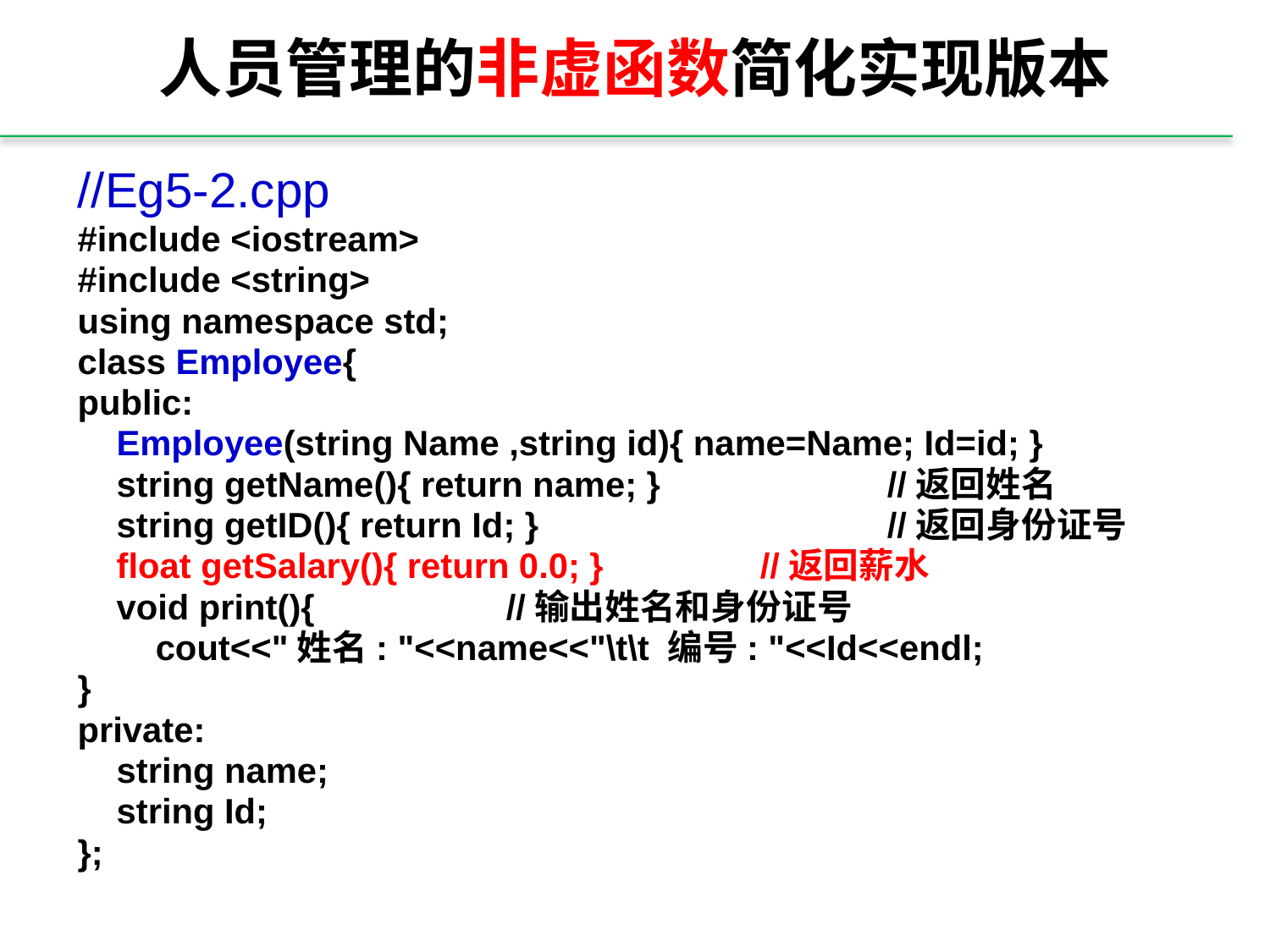

# 人员管理的非虚函数简化实现版本
//Eg5-2.cpp
#include <iostream>
#include <string>
using namespace std;
class Employee{
public:
    Employee(string Name ,string id){ name=Name; Id=id; }
    string getName(){ return name; }		//返回姓名
    string getID(){ return Id; }			//返回身份证号
    float getSalary(){ return 0.0; }		//返回薪水
    void print(){		//输出姓名和身份证号
        cout<<"姓名: "<<name<<"\t\t 编号: "<<Id<<endl;
}
private:
    string name;
    string Id;
};